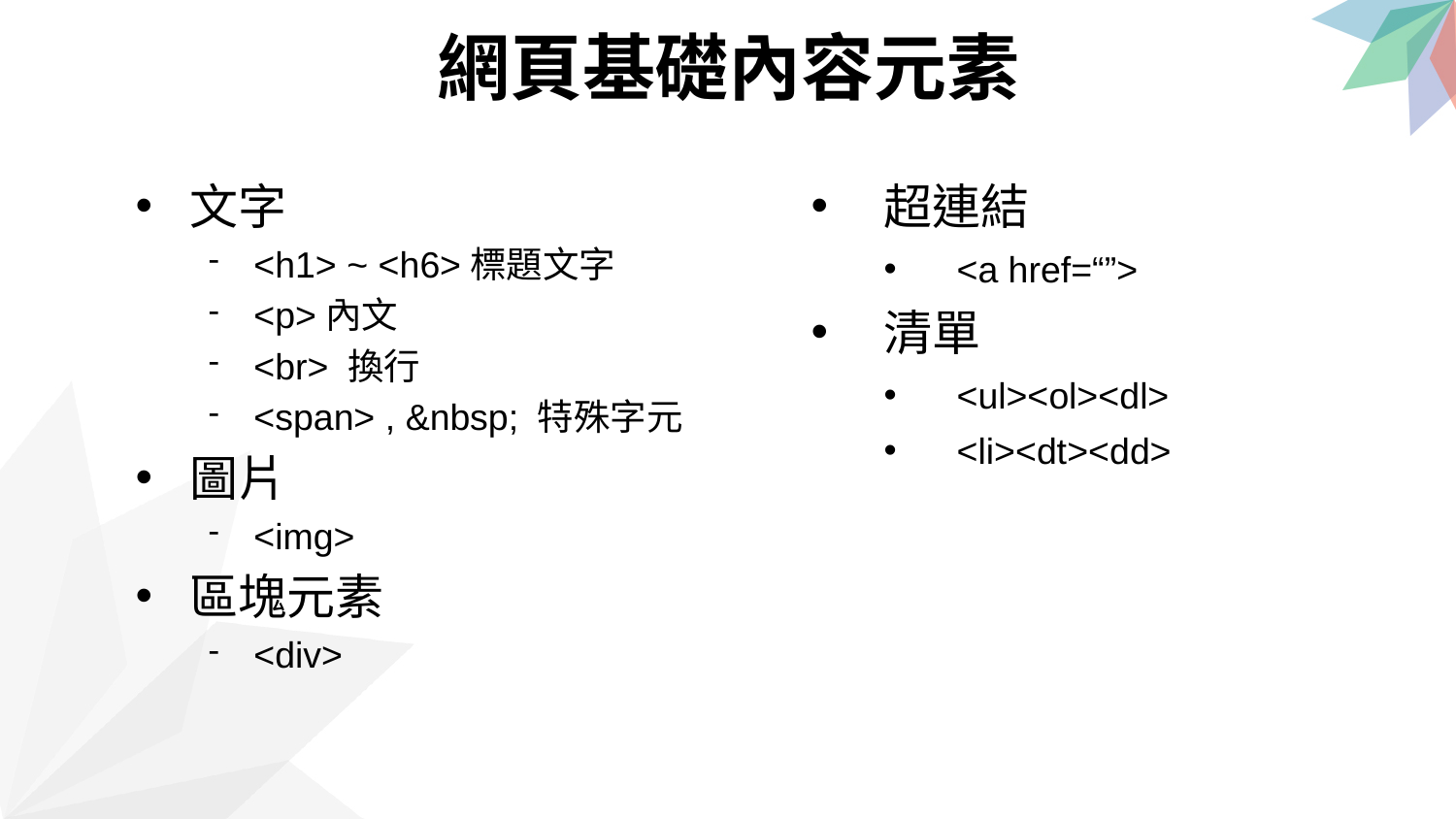

網頁基礎內容元素
文字
<h1> ~ <h6>標題文字
<p>內文
<br> 換行
<span> , &nbsp; 特殊字元
圖片
<img>
區塊元素
<div>
超連結
<a href=“”>
清單
<ul><ol><dl>
<li><dt><dd>